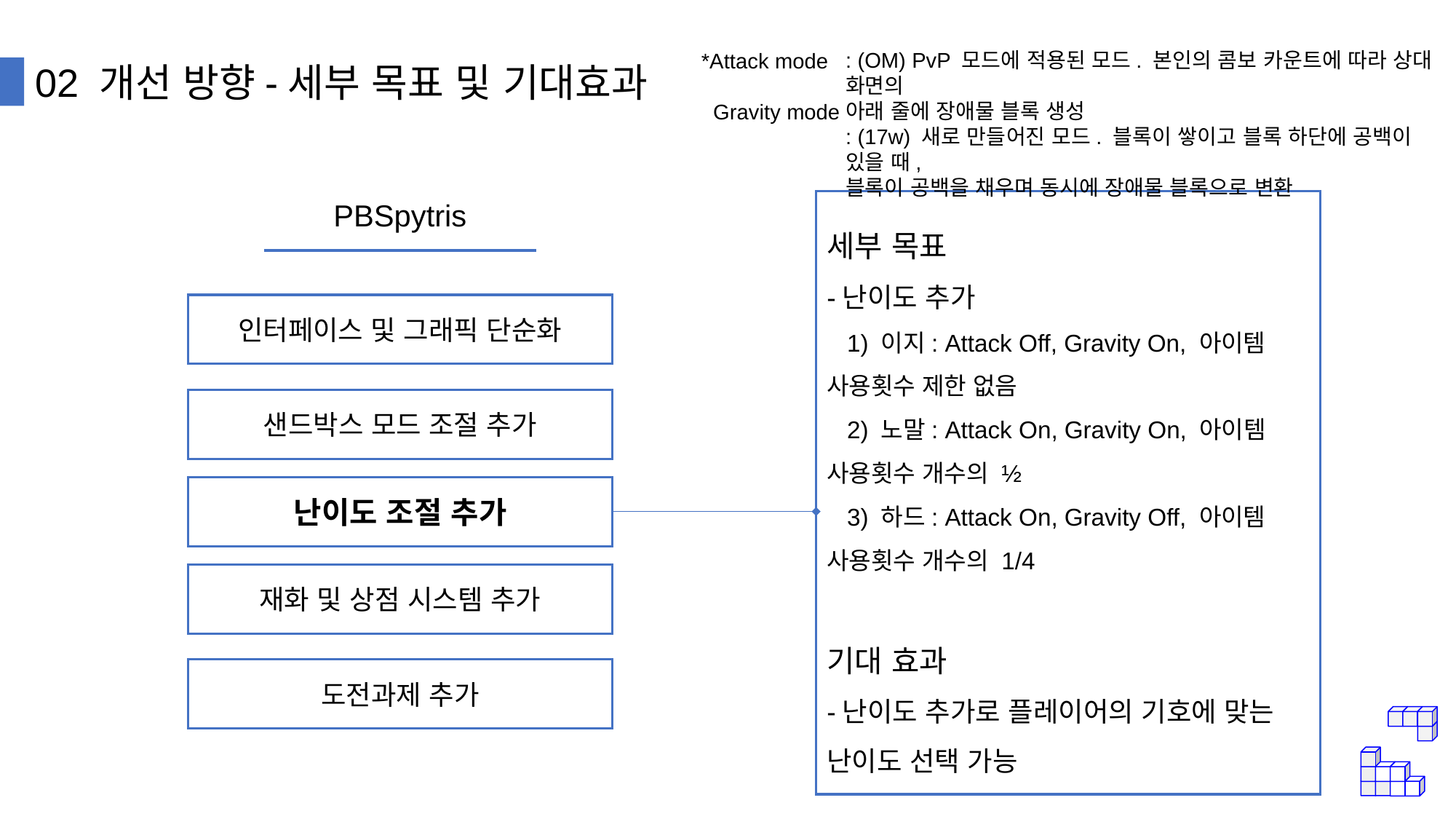

: (OM) PvP 모드에 적용된 모드. 본인의 콤보 카운트에 따라 상대 화면의
아래 줄에 장애물 블록 생성
: (17w) 새로 만들어진 모드. 블록이 쌓이고 블록 하단에 공백이 있을 때,
블록이 공백을 채우며 동시에 장애물 블록으로 변환
*Attack mode

  Gravity mode
02 개선 방향-세부 목표 및 기대효과

PBSpytris
세부 목표
-난이도 추가
   1) 이지: Attack Off, Gravity On, 아이템 사용횟수 제한 없음
   2) 노말: Attack On, Gravity On, 아이템 사용횟수 개수의 ½
   3) 하드: Attack On, Gravity Off, 아이템 사용횟수 개수의 1/4

기대 효과
-난이도 추가로 플레이어의 기호에 맞는 난이도 선택 가능
인터페이스 및 그래픽 단순화
샌드박스 모드 조절 추가
난이도 조절 추가
재화 및 상점 시스템 추가
도전과제 추가